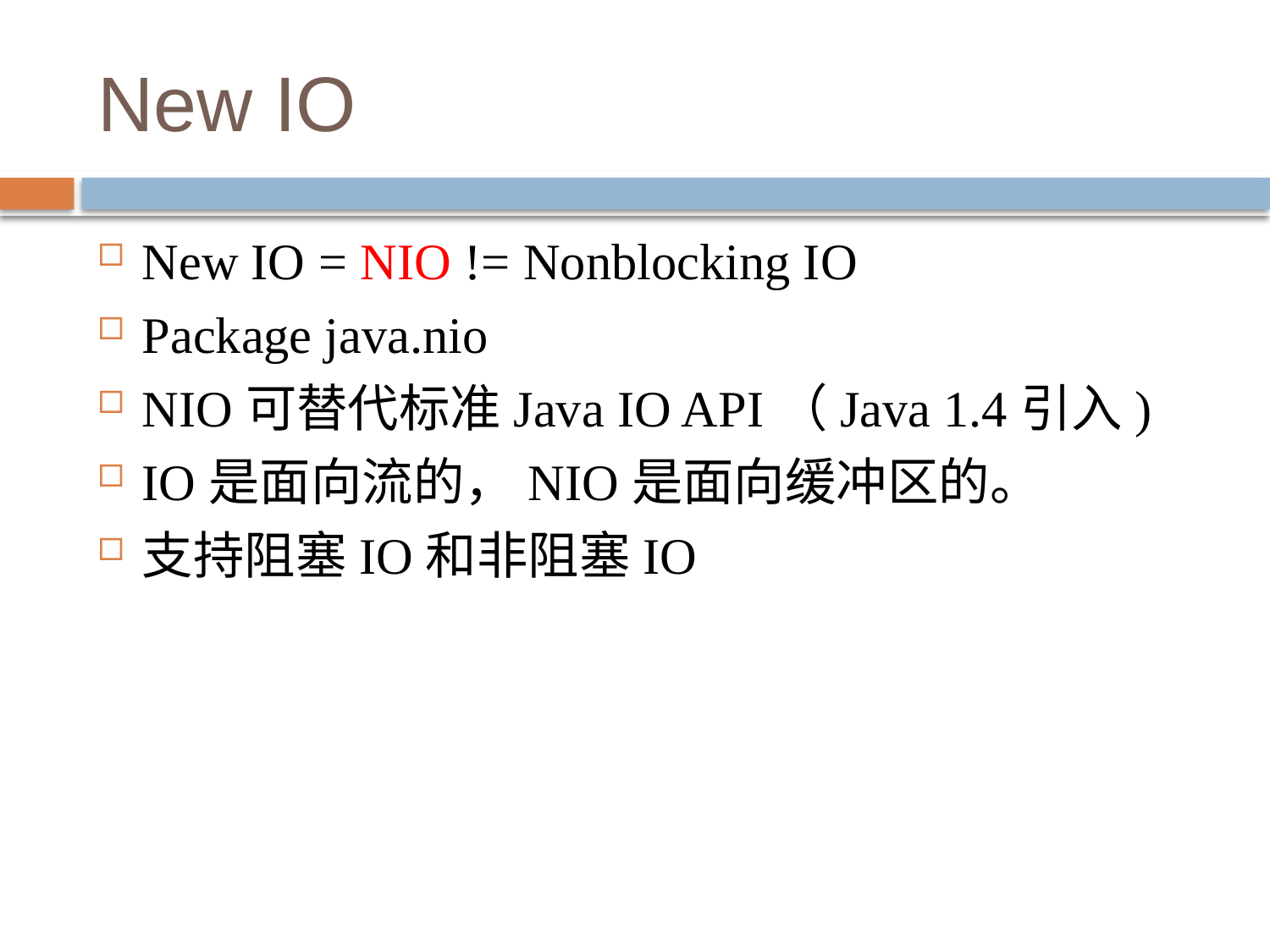

# New IO
New IO = NIO != Nonblocking IO
Package java.nio
NIO可替代标准Java IO API（Java 1.4引入)
IO是面向流的，NIO是面向缓冲区的。
支持阻塞IO和非阻塞IO